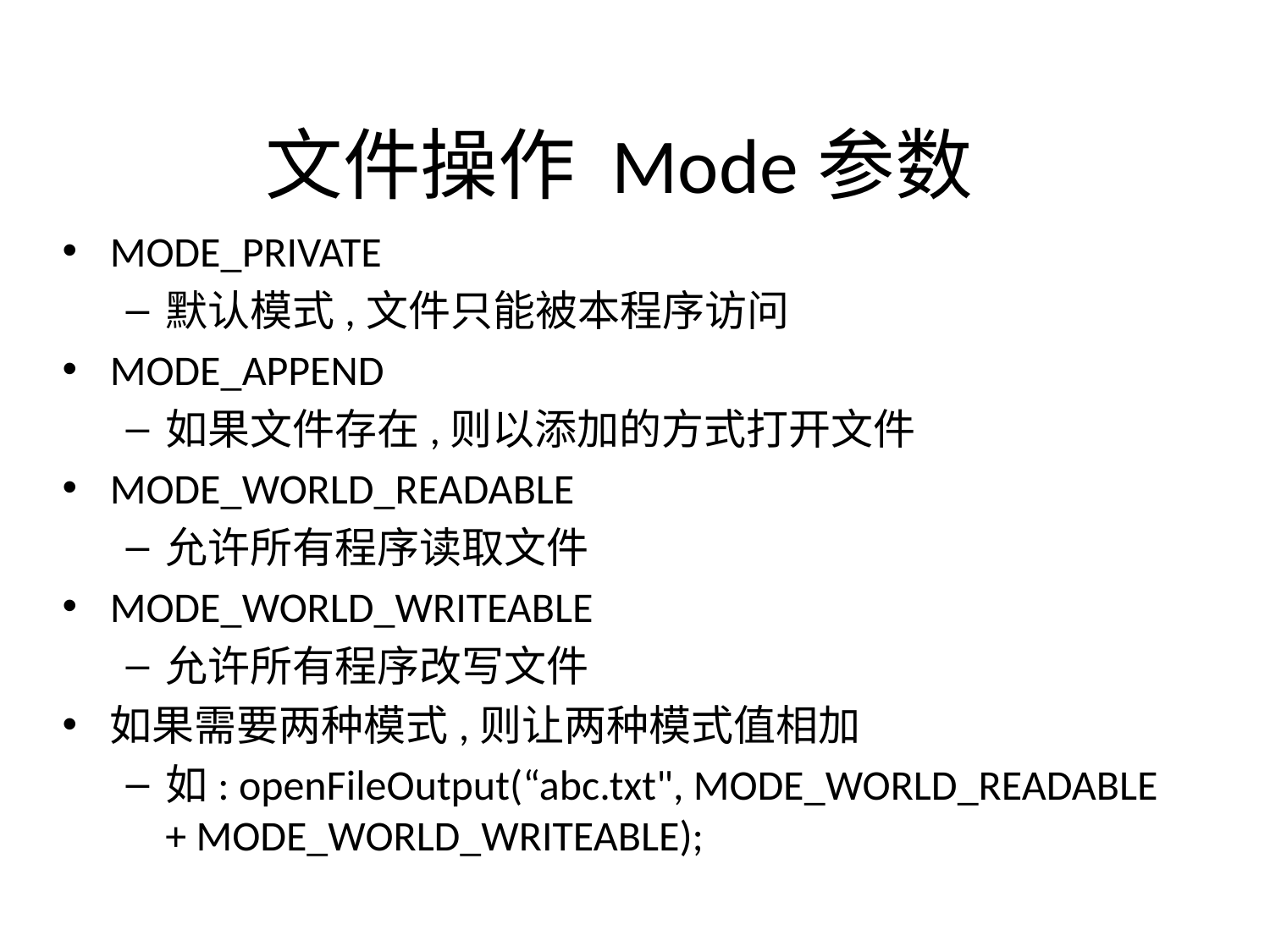

# 文件操作 Mode参数
MODE_PRIVATE
默认模式,文件只能被本程序访问
MODE_APPEND
如果文件存在,则以添加的方式打开文件
MODE_WORLD_READABLE
允许所有程序读取文件
MODE_WORLD_WRITEABLE
允许所有程序改写文件
如果需要两种模式,则让两种模式值相加
如: openFileOutput(“abc.txt", MODE_WORLD_READABLE + MODE_WORLD_WRITEABLE);